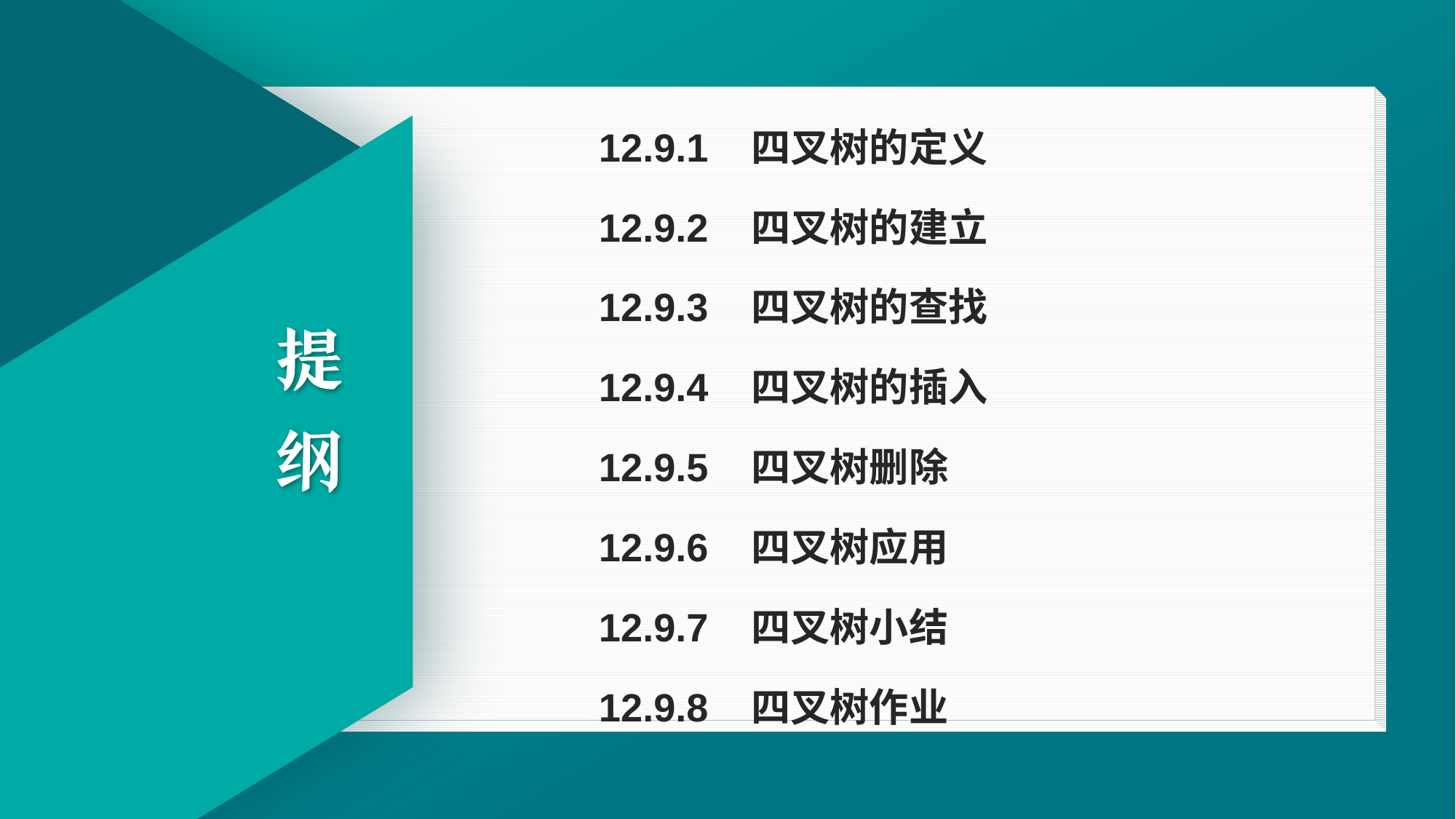

12.9.1   四叉树的定义
12.9.2   四叉树的建立
12.9.3   四叉树的查找
12.9.4   四叉树的插入
12.9.5   四叉树删除
12.9.6   四叉树应用
12.9.7   四叉树小结
12.9.8   四叉树作业